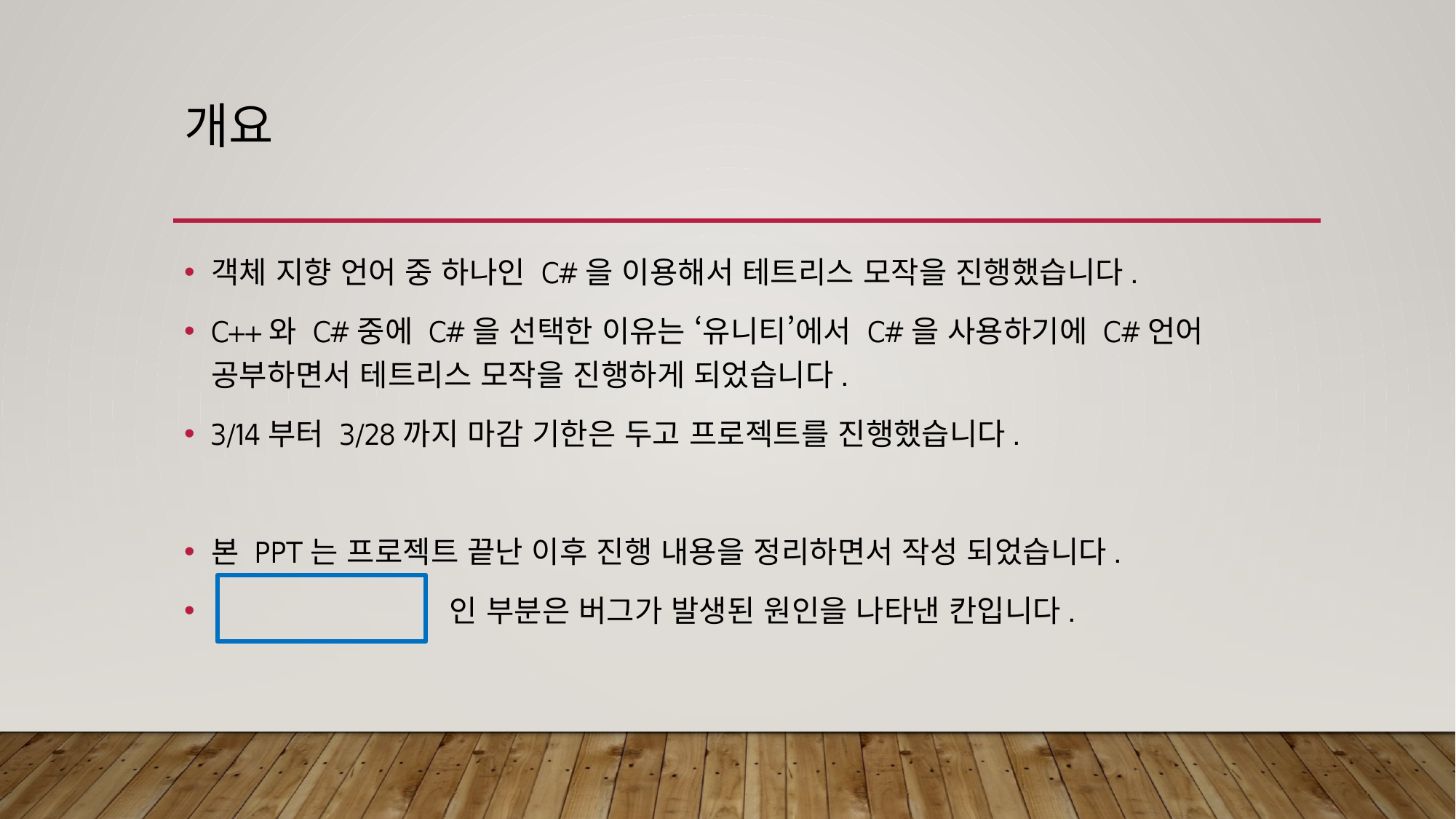

# 개요
객체 지향 언어 중 하나인 C#을 이용해서 테트리스 모작을 진행했습니다.
C++와 C#중에 C#을 선택한 이유는 ‘유니티’에서 C#을 사용하기에 C#언어 공부하면서 테트리스 모작을 진행하게 되었습니다.
3/14부터 3/28까지 마감 기한은 두고 프로젝트를 진행했습니다.

본 PPT는 프로젝트 끝난 이후 진행 내용을 정리하면서 작성 되었습니다.
                           인 부분은 버그가 발생된 원인을 나타낸 칸입니다.